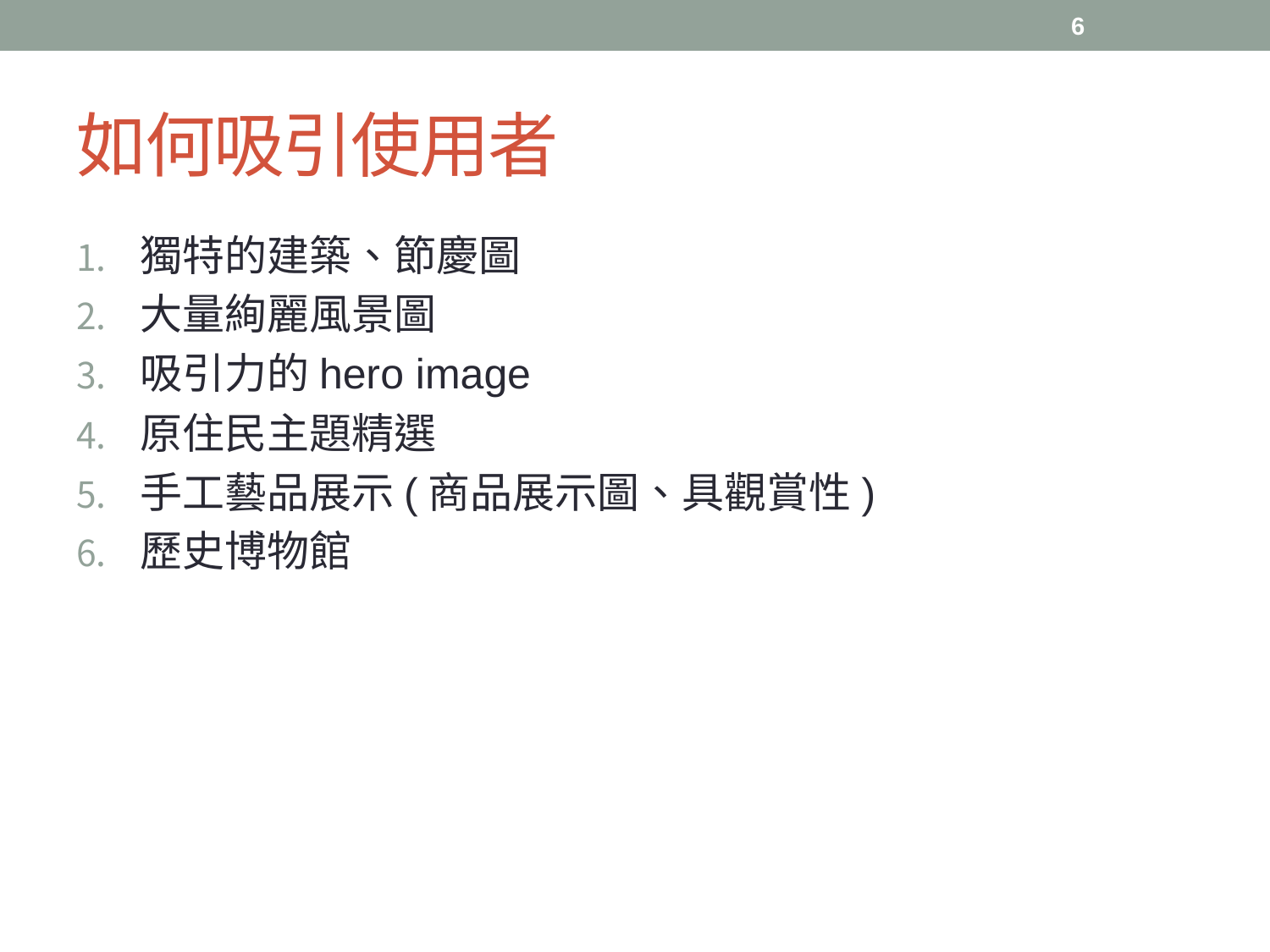

6
# 如何吸引使用者
獨特的建築、節慶圖
大量絢麗風景圖
吸引力的hero image
原住民主題精選
手工藝品展示(商品展示圖、具觀賞性)
歷史博物館